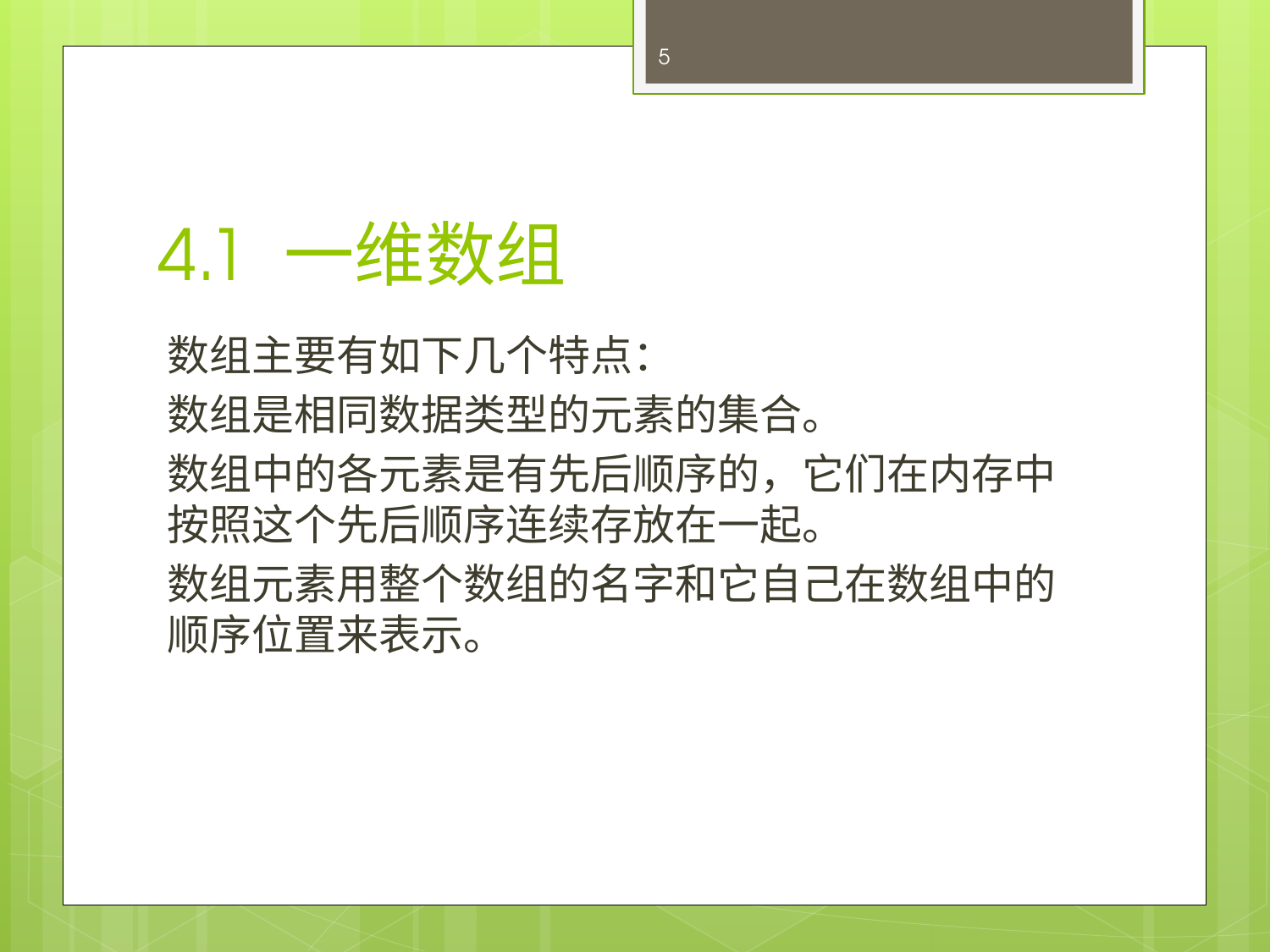

5
# 4.1 一维数组
数组主要有如下几个特点：
数组是相同数据类型的元素的集合。
数组中的各元素是有先后顺序的，它们在内存中按照这个先后顺序连续存放在一起。
数组元素用整个数组的名字和它自己在数组中的顺序位置来表示。